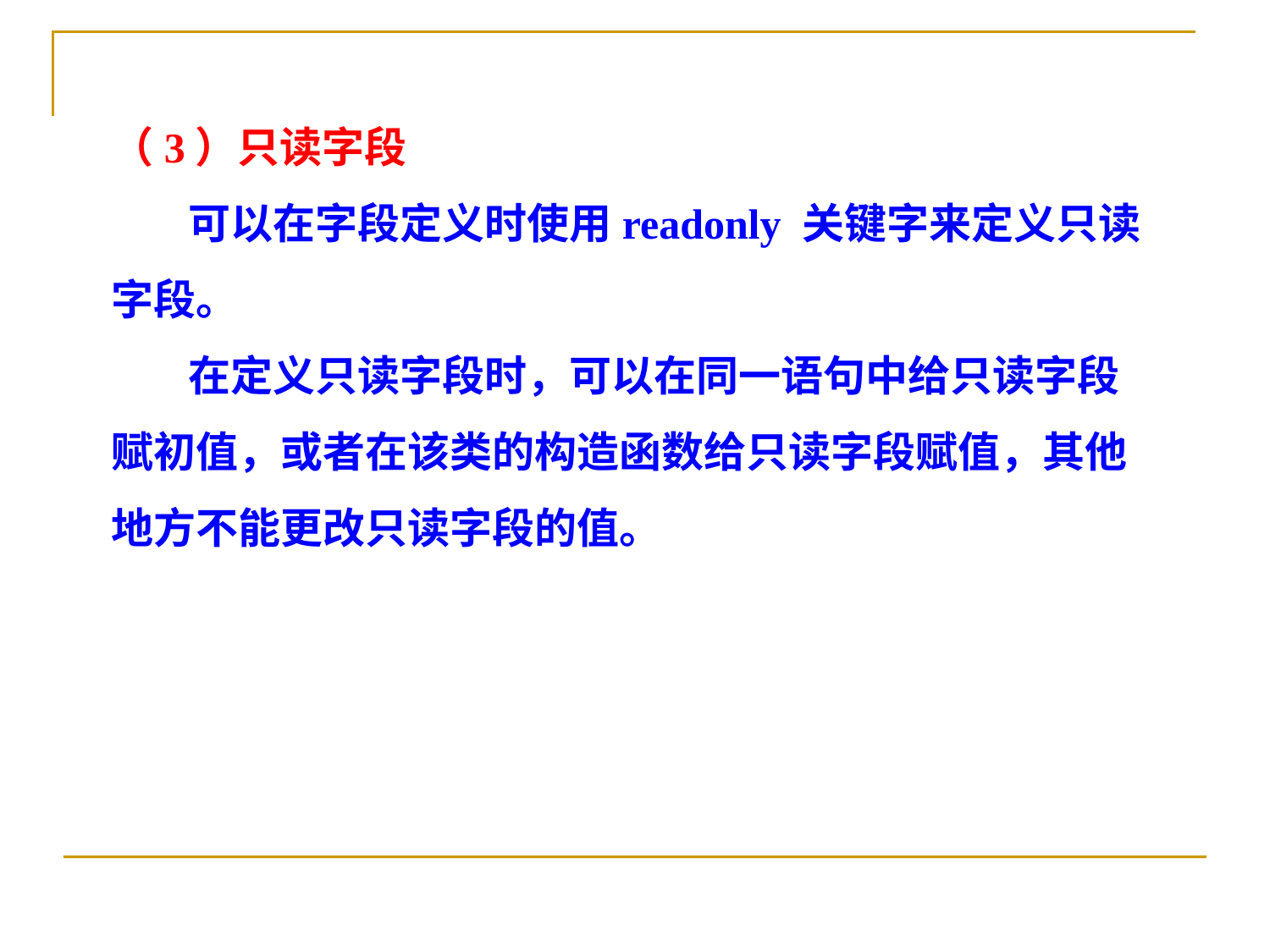

（3）只读字段
       可以在字段定义时使用readonly 关键字来定义只读字段。
       在定义只读字段时，可以在同一语句中给只读字段赋初值，或者在该类的构造函数给只读字段赋值，其他地方不能更改只读字段的值。